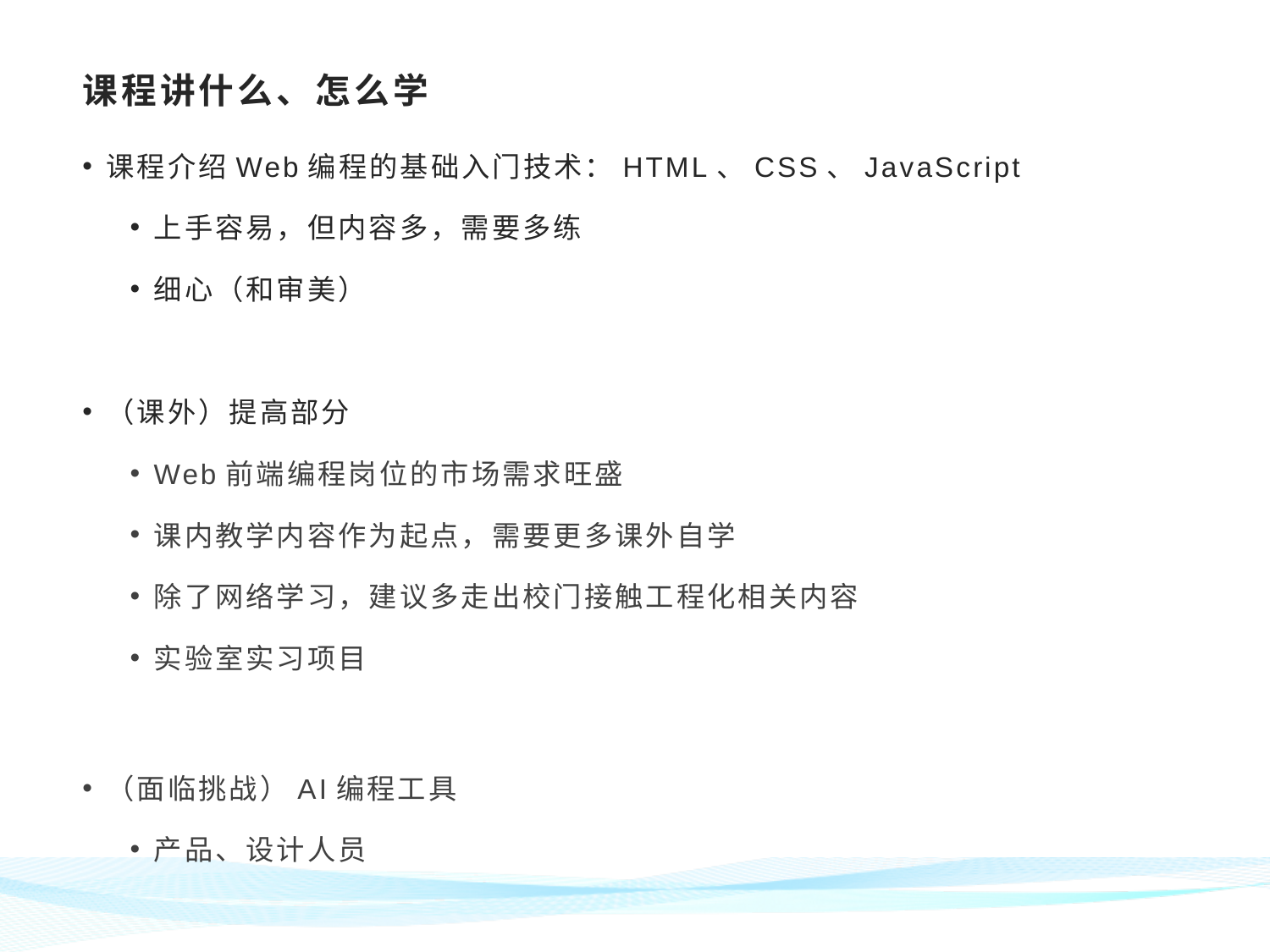

# 课程讲什么、怎么学
课程介绍Web编程的基础入门技术：HTML、CSS、JavaScript
上手容易，但内容多，需要多练
细心（和审美）

（课外）提高部分
Web前端编程岗位的市场需求旺盛
课内教学内容作为起点，需要更多课外自学
除了网络学习，建议多走出校门接触工程化相关内容
实验室实习项目

（面临挑战）AI编程工具
产品、设计人员